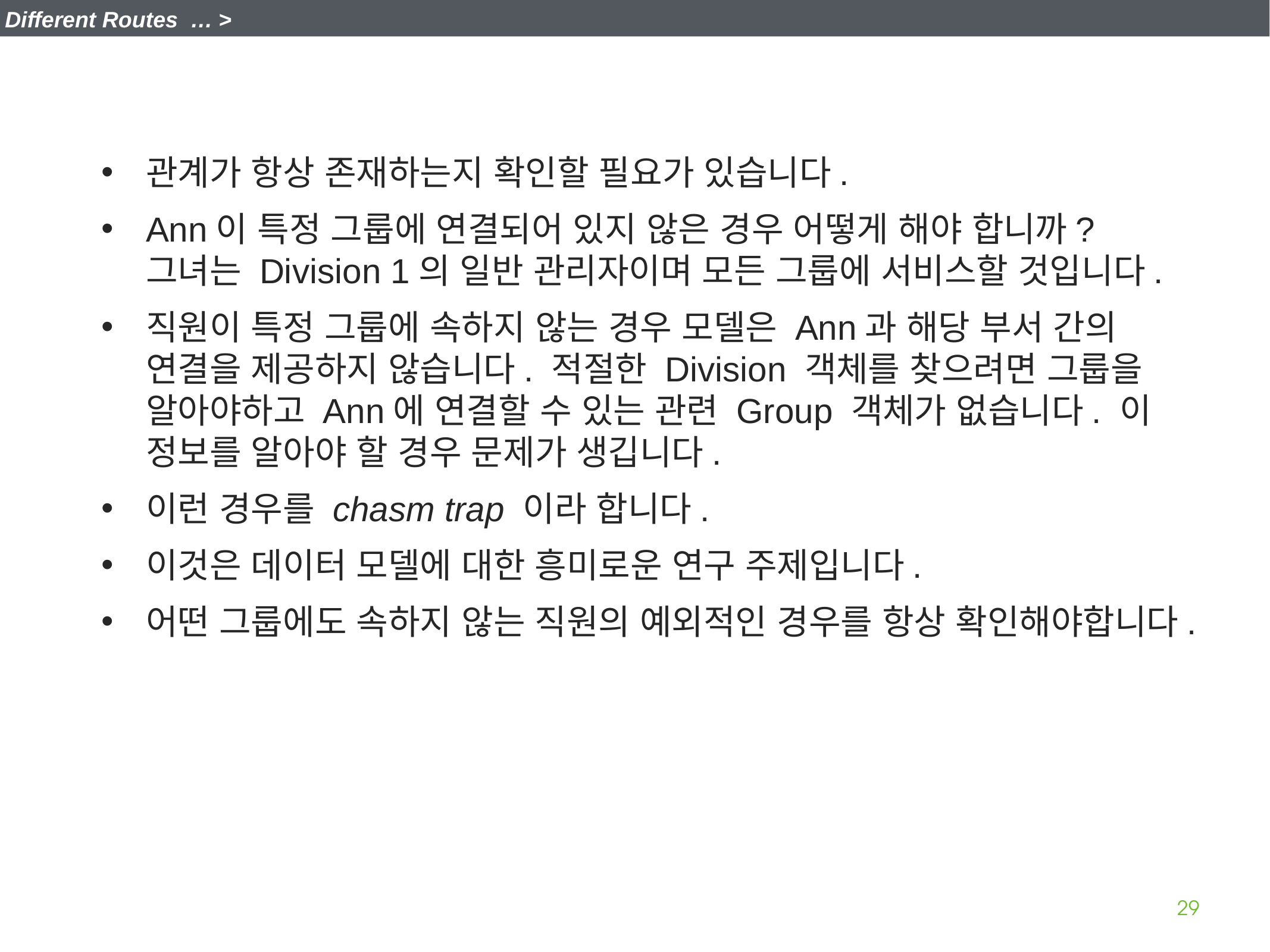

Different Routes  … >
관계가 항상 존재하는지 확인할 필요가 있습니다.
Ann이 특정 그룹에 연결되어 있지 않은 경우 어떻게 해야 합니까? 그녀는 Division 1의 일반 관리자이며 모든 그룹에 서비스할 것입니다.
직원이 특정 그룹에 속하지 않는 경우 모델은 Ann과 해당 부서 간의 연결을 제공하지 않습니다. 적절한 Division 객체를 찾으려면 그룹을 알아야하고 Ann에 연결할 수 있는 관련 Group 객체가 없습니다. 이 정보를 알아야 할 경우 문제가 생깁니다.
이런 경우를 chasm trap 이라 합니다.
이것은 데이터 모델에 대한 흥미로운 연구 주제입니다.
어떤 그룹에도 속하지 않는 직원의 예외적인 경우를 항상 확인해야합니다.
29